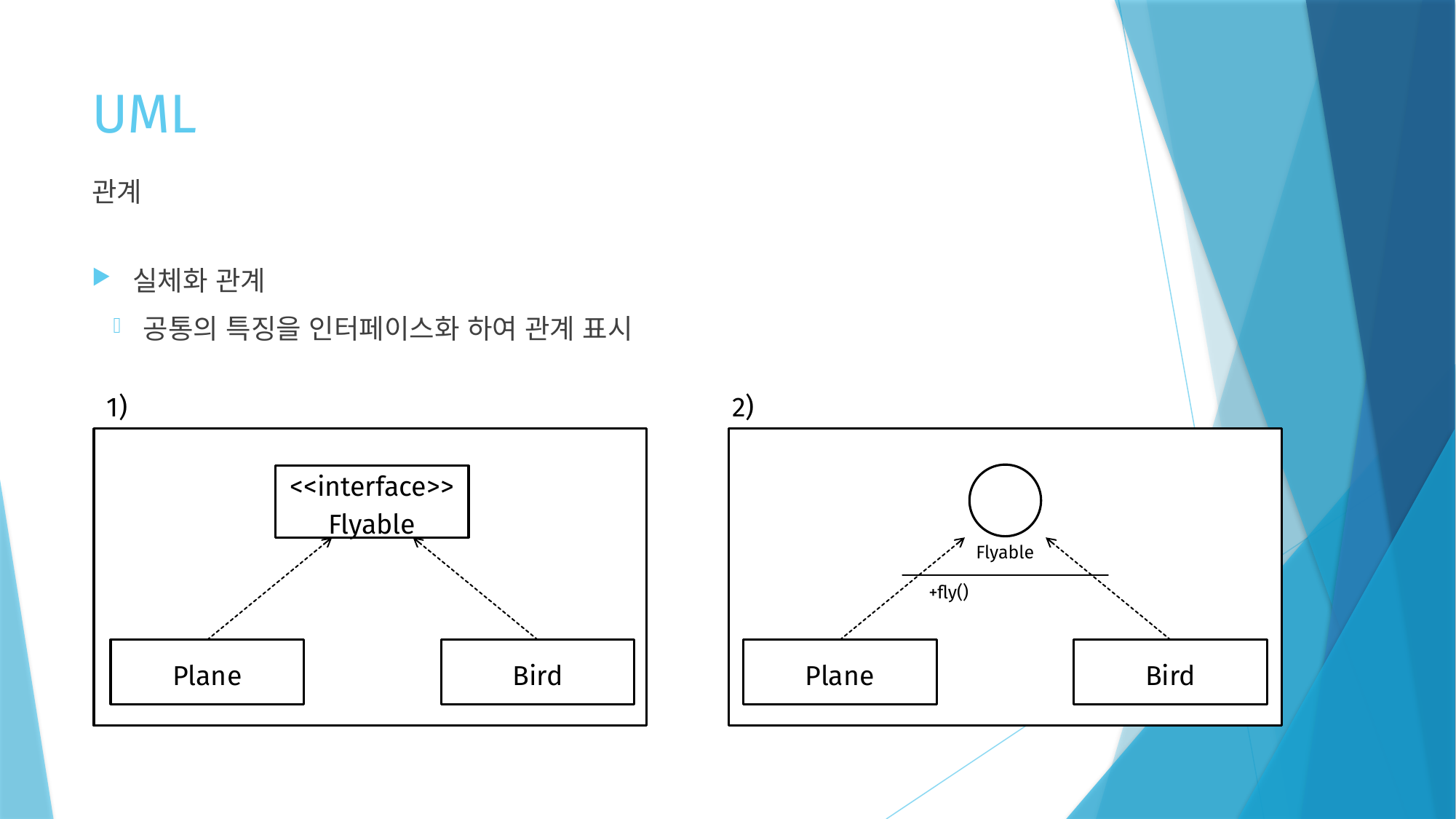

# UML
관계
실체화 관계
공통의 특징을 인터페이스화 하여 관계 표시
1)
2)

<<interface>>
Flyable
Plane
Bird

Flyable
Plane
Bird
+fly()